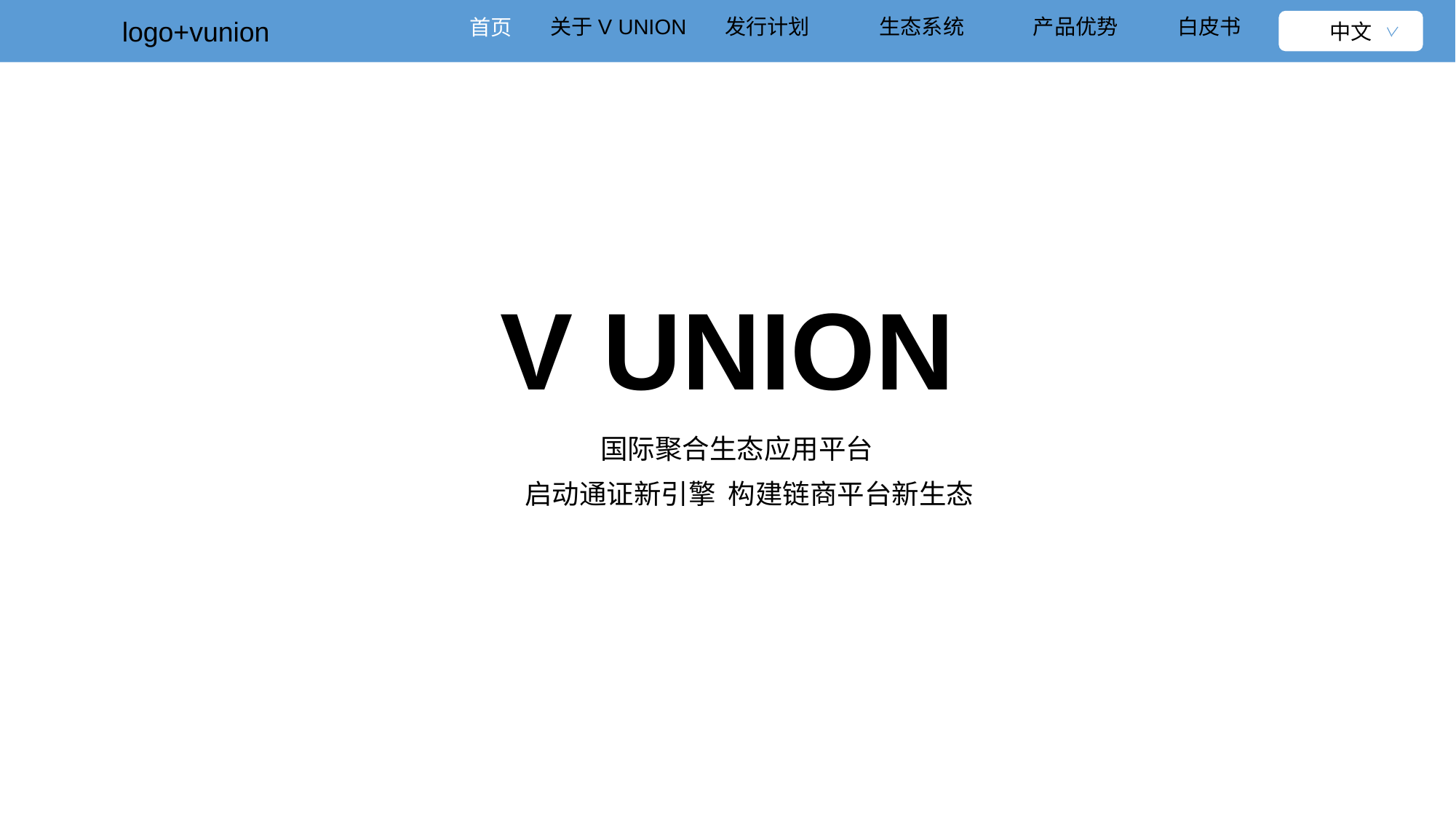

关于V UNION
发行计划
生态系统
产品优势
白皮书
首页
logo+vunion
中文
# V UNION
  国际聚合生态应用平台
      启动通证新引擎  构建链商平台新生态